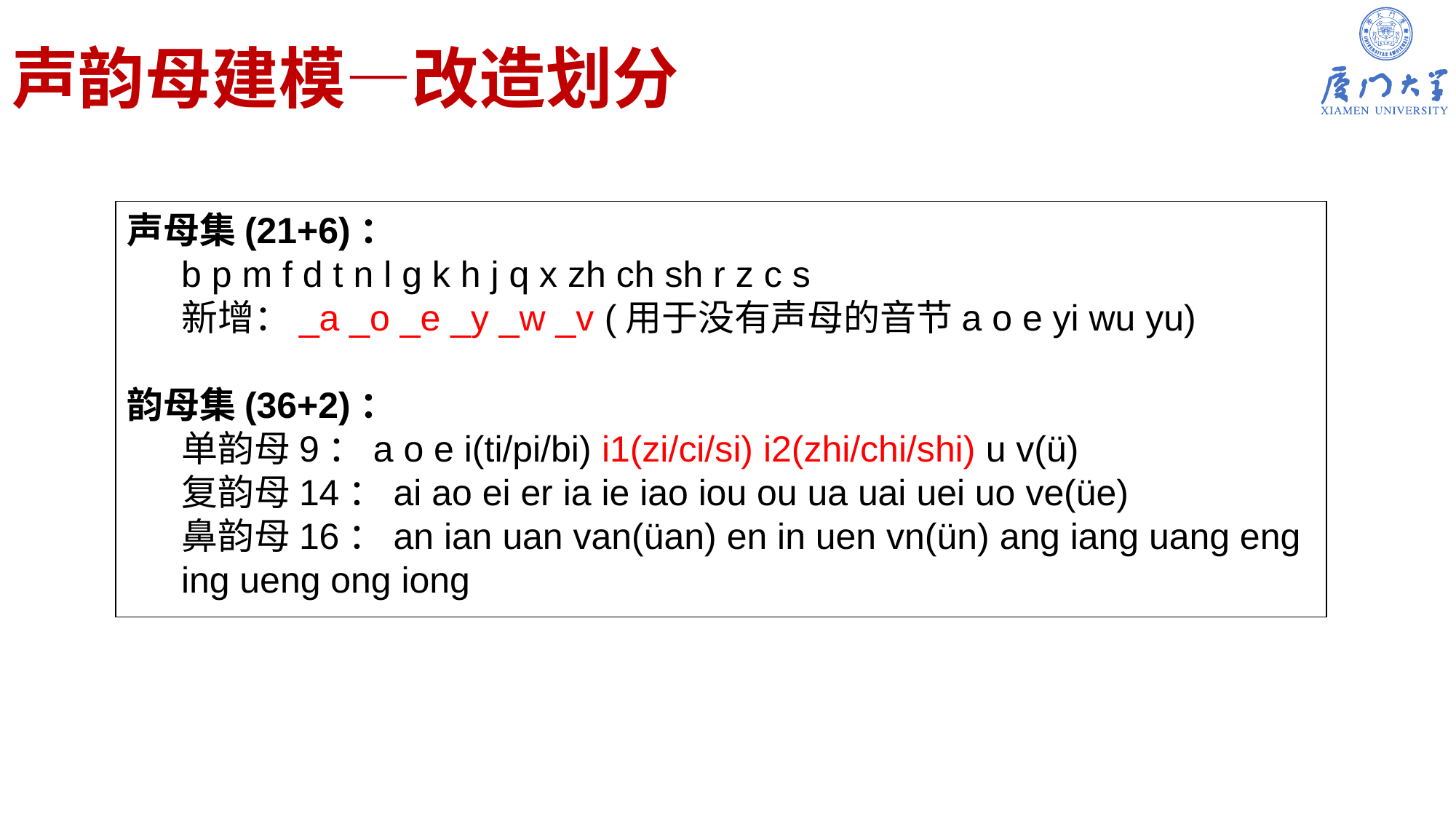

# 声韵母建模—改造划分
声母集(21+6)：
b p m f d t n l g k h j q x zh ch sh r z c s
新增：_a _o _e _y _w _v (用于没有声母的音节a o e yi wu yu)

韵母集(36+2)：
单韵母9：a o e i(ti/pi/bi) i1(zi/ci/si) i2(zhi/chi/shi) u v(ü)
复韵母14：ai ao ei er ia ie iao iou ou ua uai uei uo ve(üe)
鼻韵母16：an ian uan van(üan) en in uen vn(ün) ang iang uang eng ing ueng ong iong